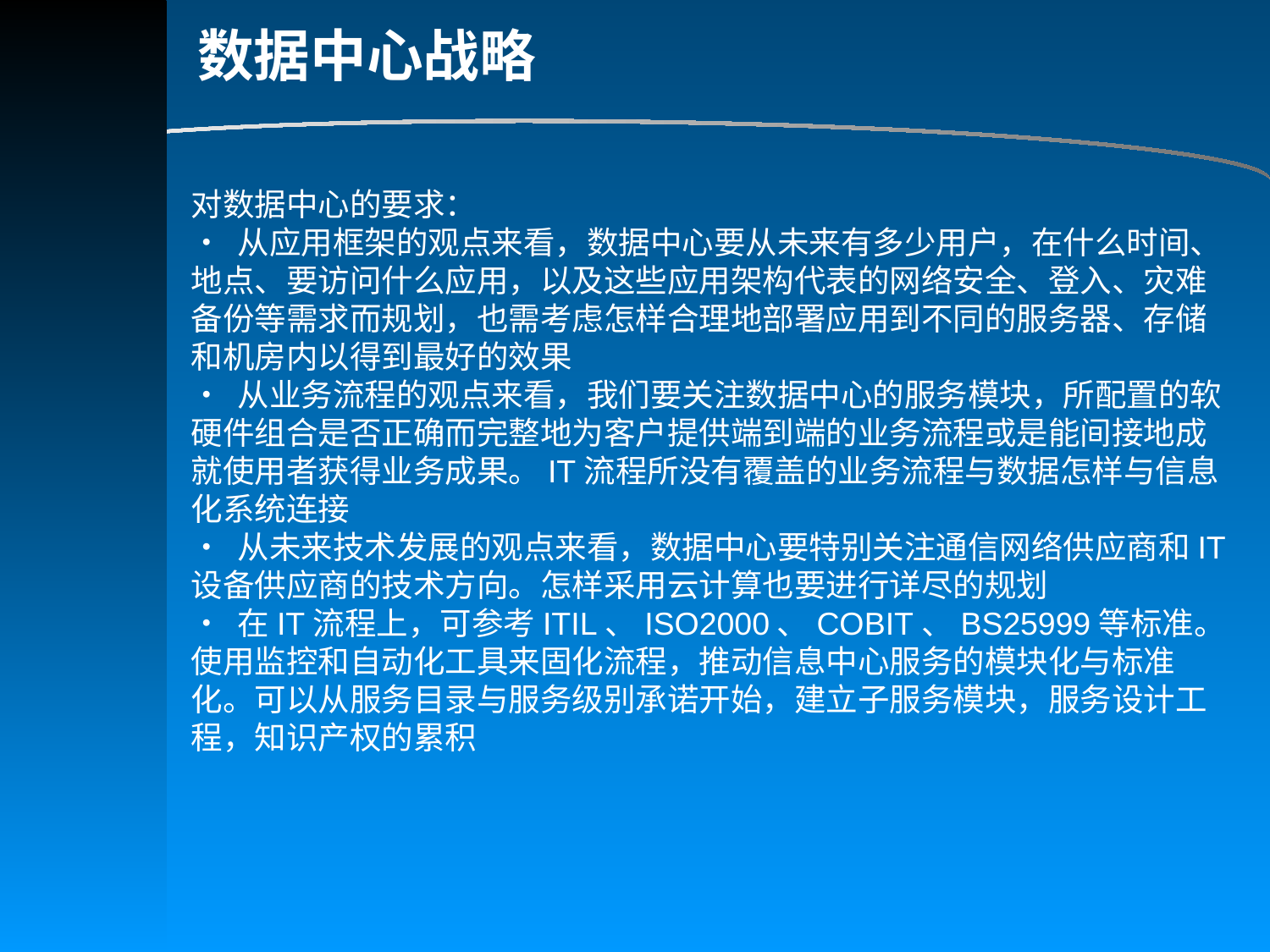

数据中心战略

对数据中心的要求：
• 从应用框架的观点来看，数据中心要从未来有多少用户，在什么时间、地点、要访问什么应用，以及这些应用架构代表的网络安全、登入、灾难备份等需求而规划，也需考虑怎样合理地部署应用到不同的服务器、存储和机房内以得到最好的效果
• 从业务流程的观点来看，我们要关注数据中心的服务模块，所配置的软硬件组合是否正确而完整地为客户提供端到端的业务流程或是能间接地成就使用者获得业务成果。IT流程所没有覆盖的业务流程与数据怎样与信息化系统连接
• 从未来技术发展的观点来看，数据中心要特别关注通信网络供应商和IT设备供应商的技术方向。怎样采用云计算也要进行详尽的规划
• 在IT流程上，可参考ITIL、ISO2000、COBIT、BS25999等标准。使用监控和自动化工具来固化流程，推动信息中心服务的模块化与标准化。可以从服务目录与服务级别承诺开始，建立子服务模块，服务设计工程，知识产权的累积